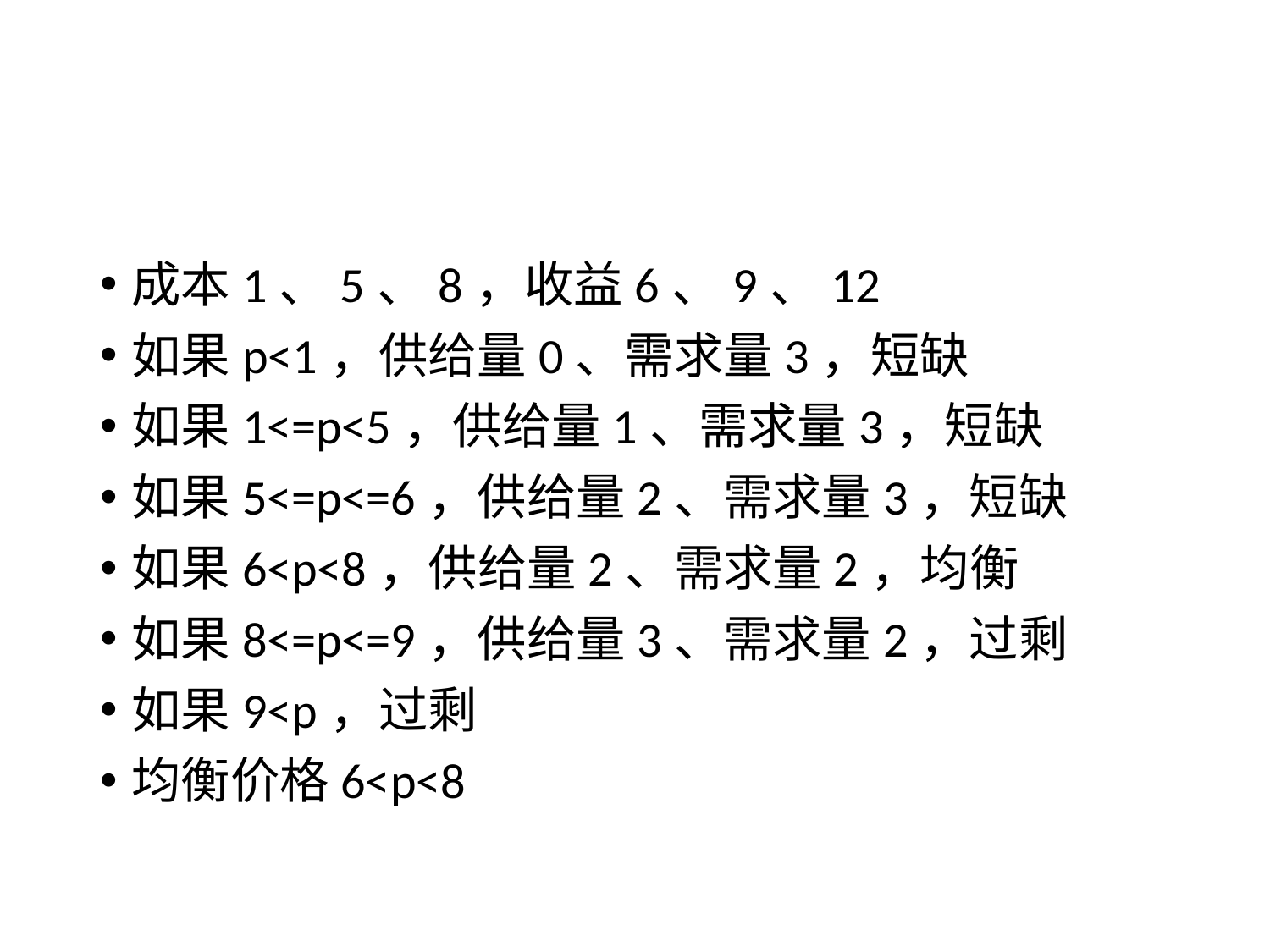

#
成本1、5、8，收益6、9、12
如果p<1，供给量0、需求量3，短缺
如果1<=p<5，供给量1、需求量3，短缺
如果5<=p<=6，供给量2、需求量3，短缺
如果6<p<8，供给量2、需求量2，均衡
如果8<=p<=9，供给量3、需求量2，过剩
如果9<p，过剩
均衡价格6<p<8